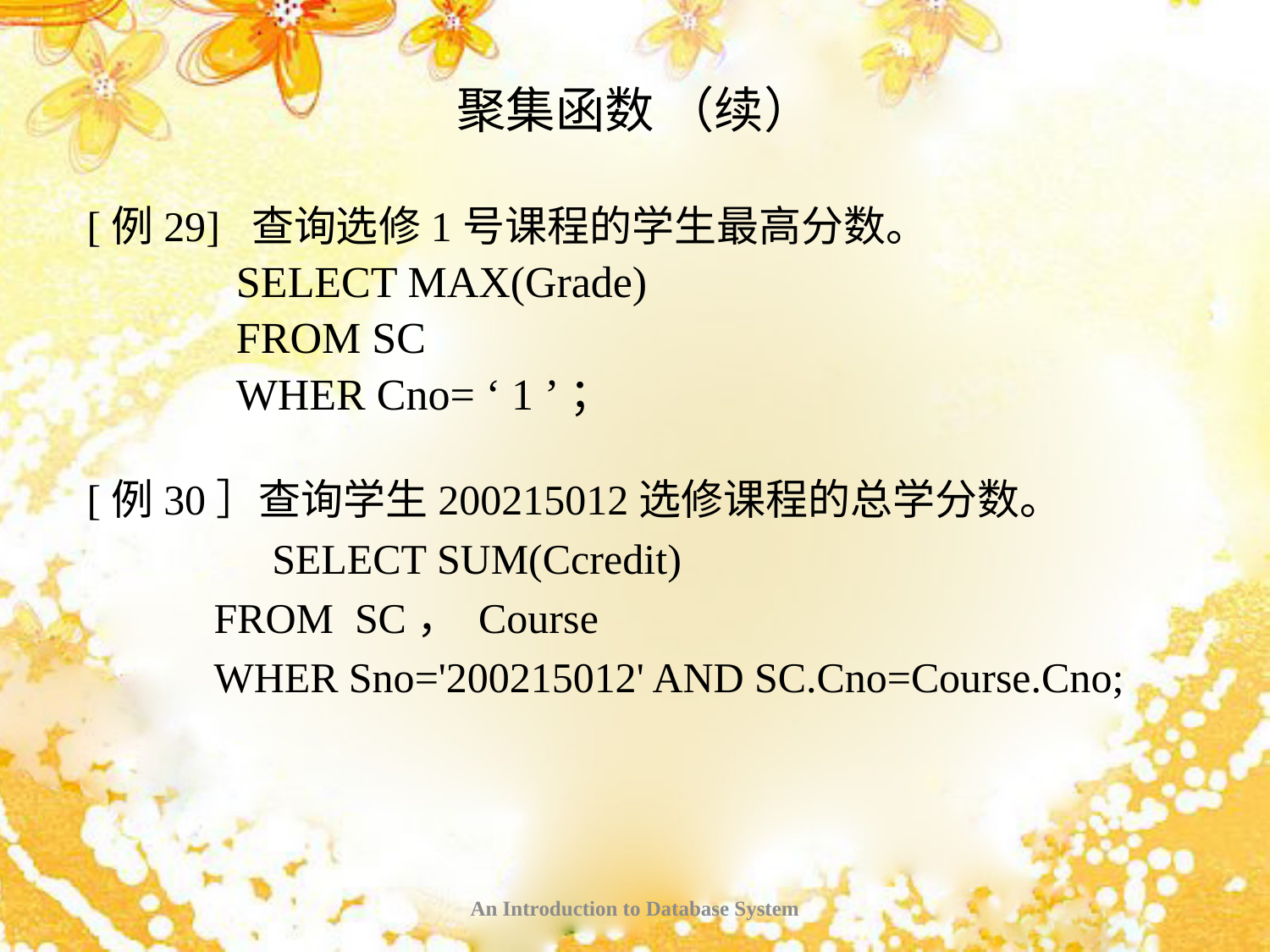

# 聚集函数 （续）
 [例29]  查询选修1号课程的学生最高分数。
   SELECT MAX(Grade)
   FROM SC
   WHER Cno= ‘ 1 ’；

 [例30］查询学生200215012选修课程的总学分数。
    		  SELECT SUM(Ccredit)
             FROM  SC， Course
             WHER Sno='200215012' AND SC.Cno=Course.Cno;
An Introduction to Database System